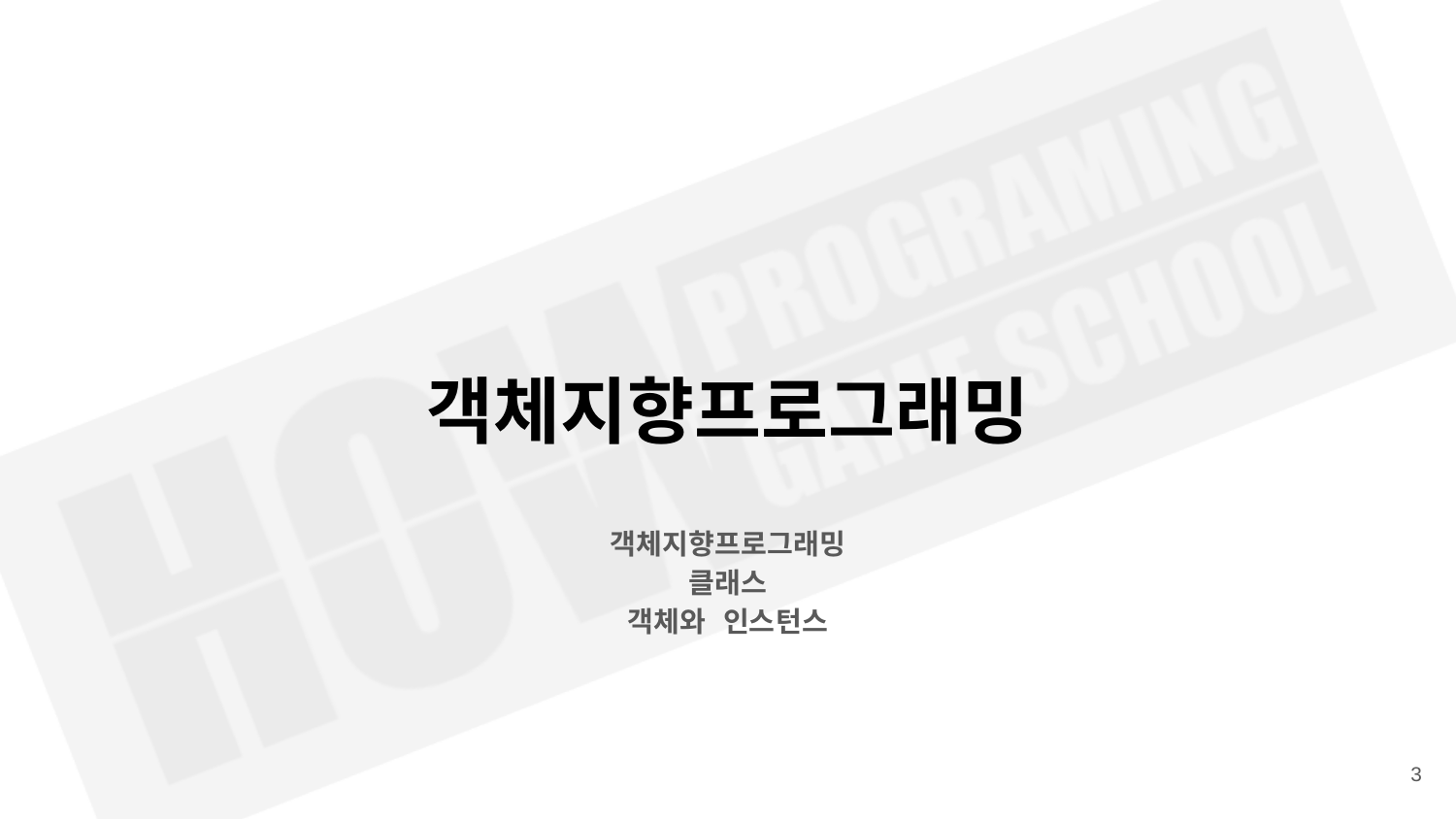

# 객체지향프로그래밍
객체지향프로그래밍
클래스
객체와 인스턴스
3